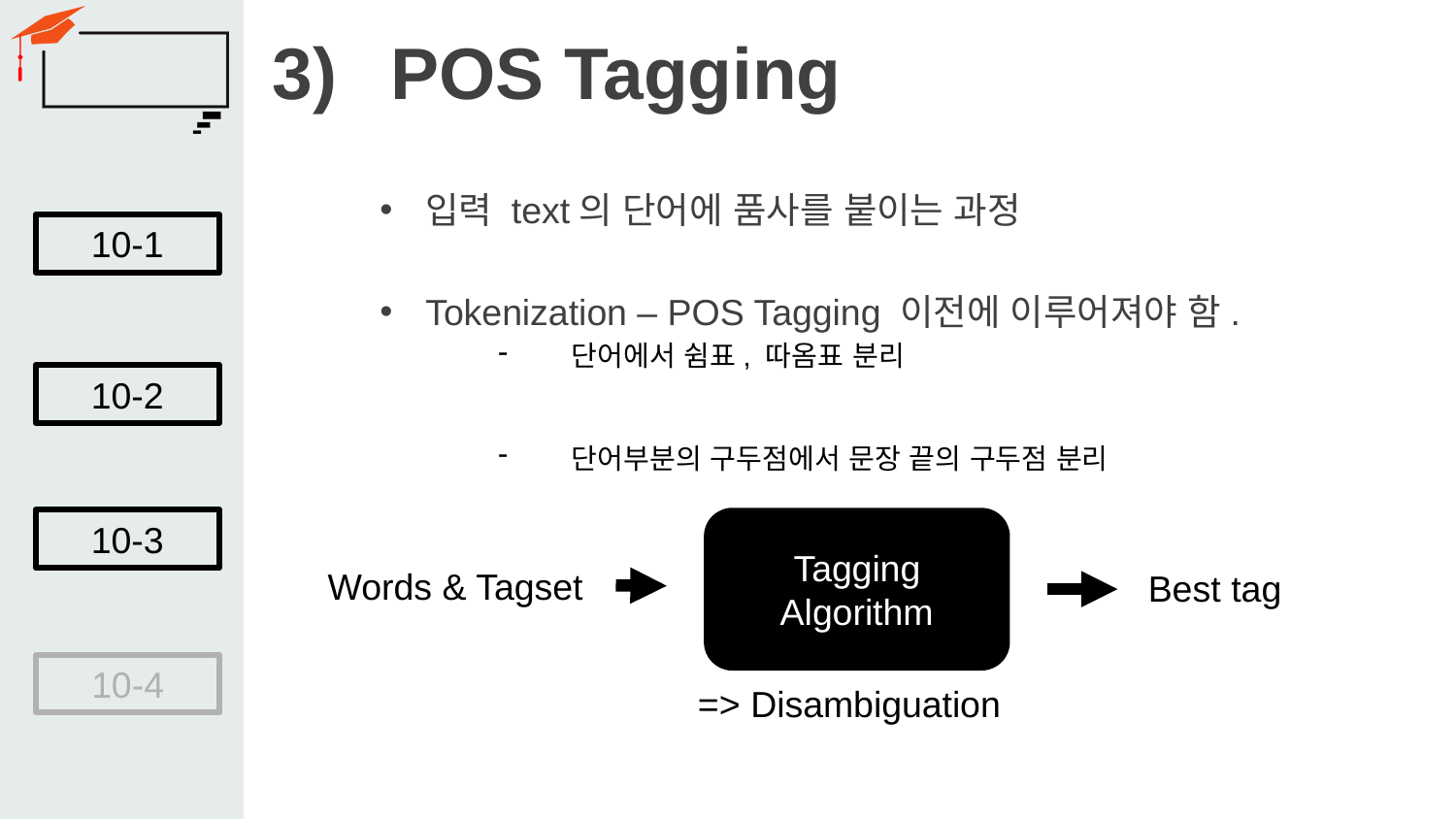

# POS Tagging
입력 text의 단어에 품사를 붙이는 과정

Tokenization – POS Tagging 이전에 이루어져야 함.
단어에서 쉼표, 따옴표 분리

단어부분의 구두점에서 문장 끝의 구두점 분리

10-1
10-2
10-3
Tagging Algorithm
Words & Tagset
Best tag
10-4
=> Disambiguation